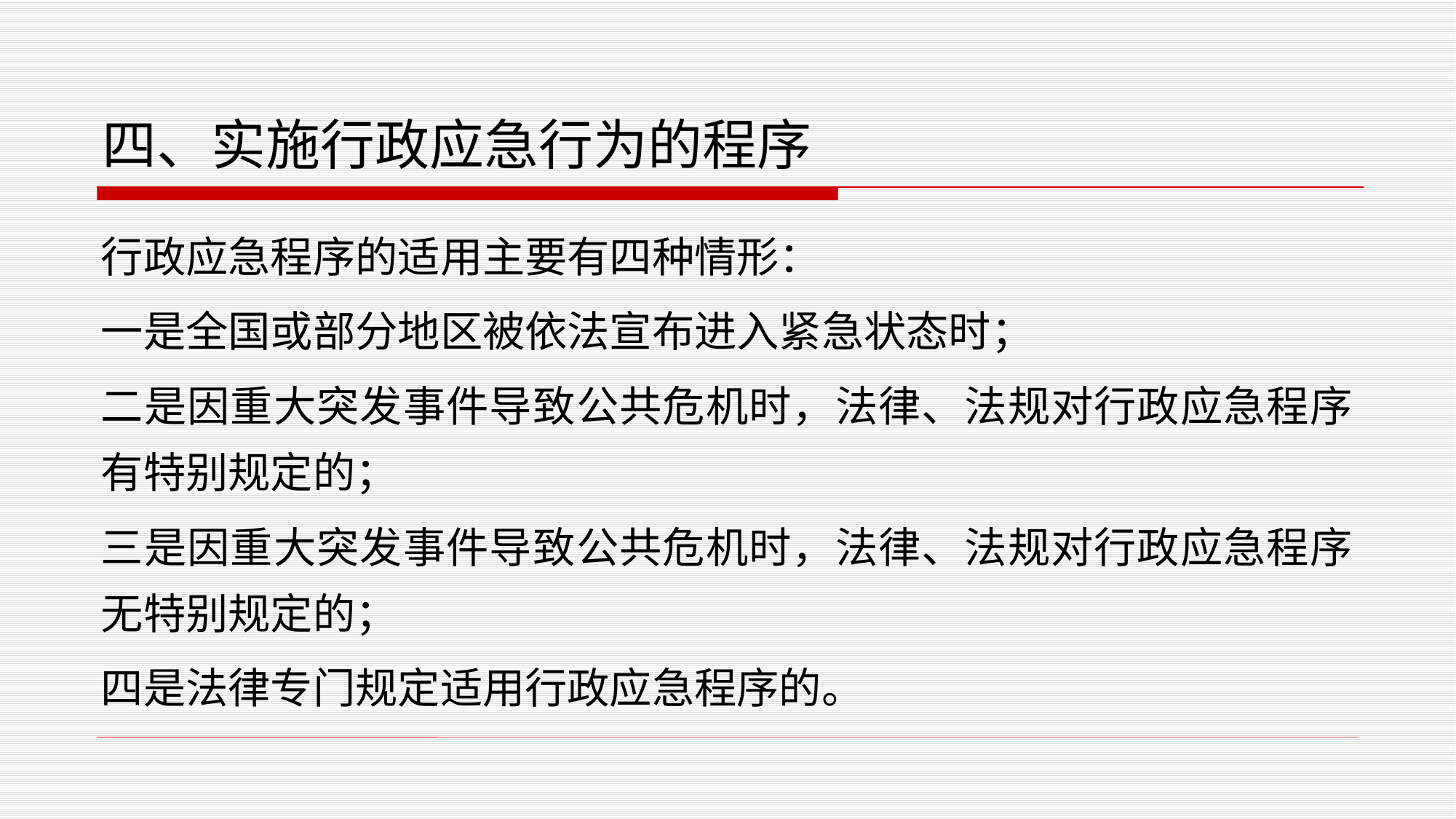

# 四、实施行政应急行为的程序
行政应急程序的适用主要有四种情形：
一是全国或部分地区被依法宣布进入紧急状态时；
二是因重大突发事件导致公共危机时，法律、法规对行政应急程序有特别规定的；
三是因重大突发事件导致公共危机时，法律、法规对行政应急程序无特别规定的；
四是法律专门规定适用行政应急程序的。